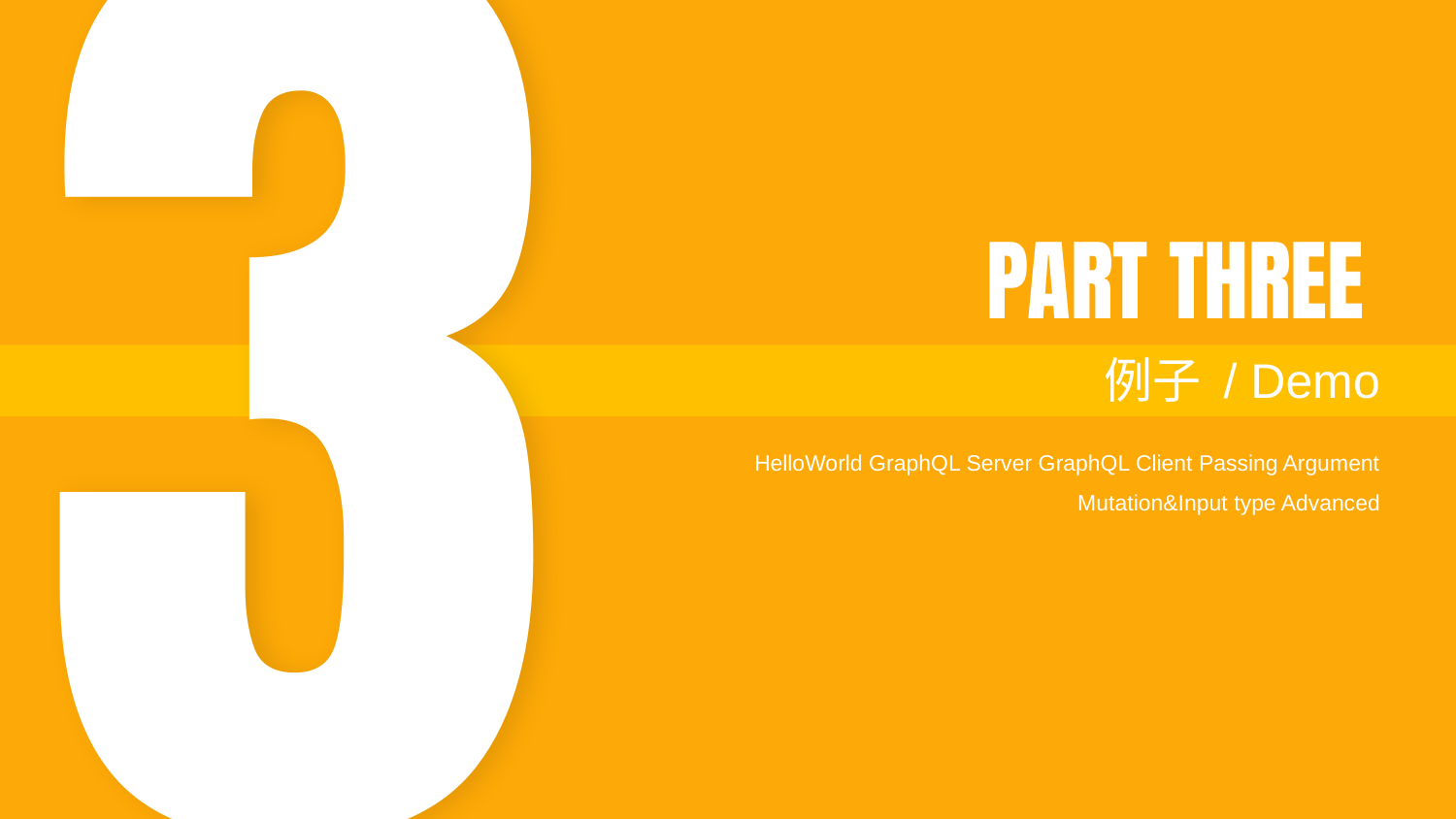

3
PART THREE
例子 / Demo

HelloWorld GraphQL Server GraphQL Client Passing Argument
Mutation&Input type Advanced